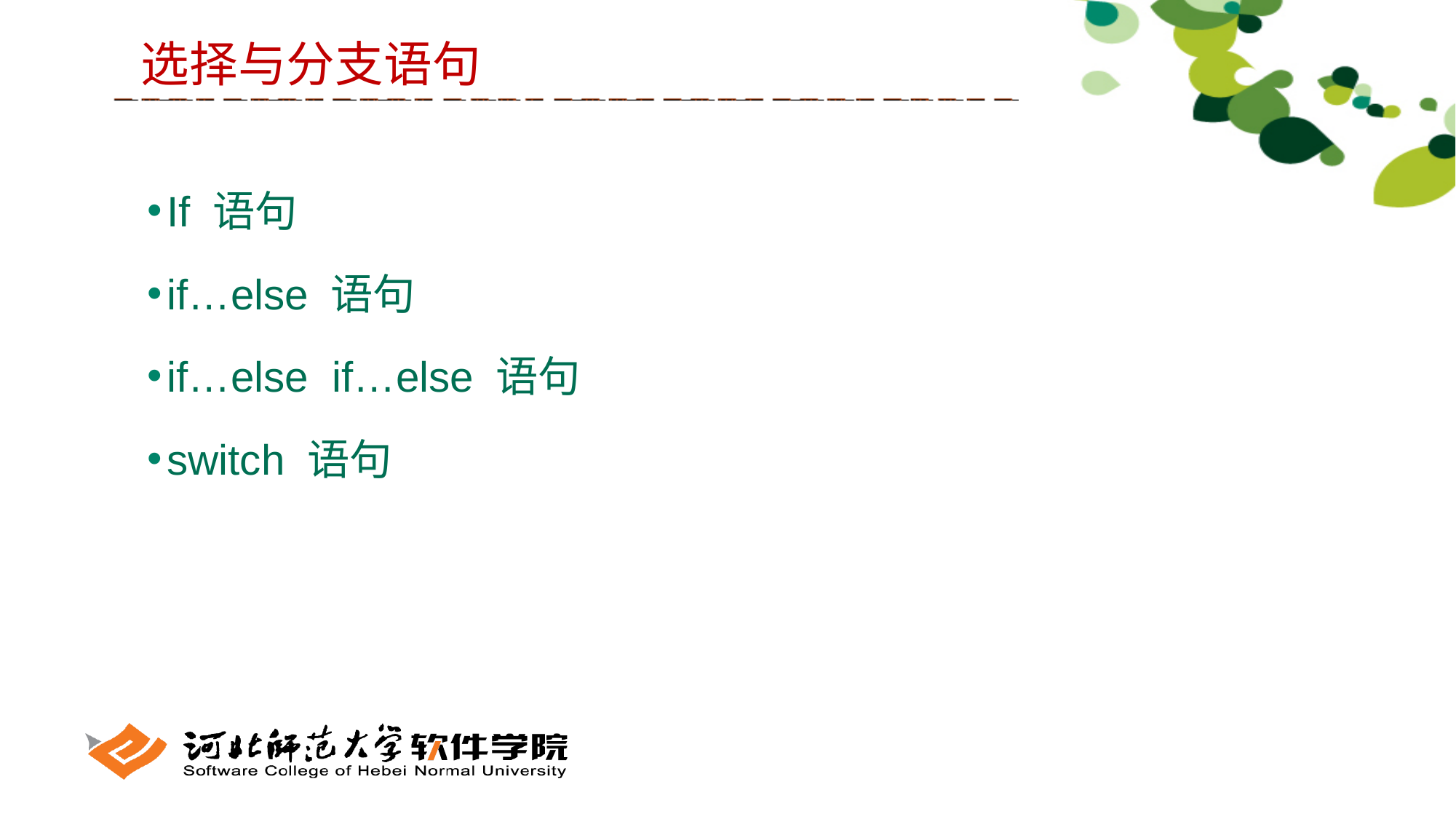

选择与分支语句
If 语句
if…else 语句
if…else  if…else 语句
switch 语句